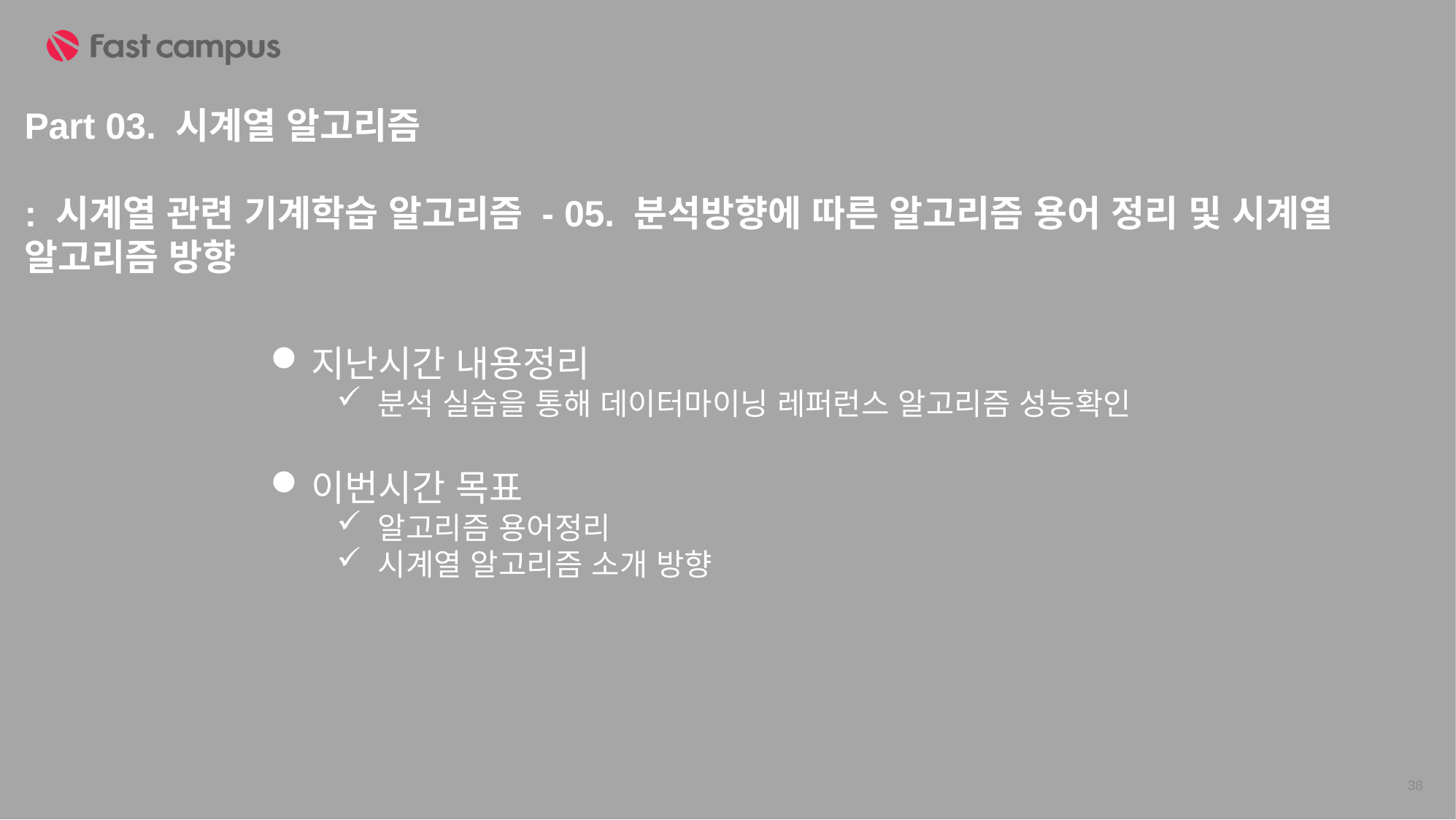

Part 03. 시계열 알고리즘

: 시계열 관련 기계학습 알고리즘 - 05. 분석방향에 따른 알고리즘 용어 정리 및 시계열 알고리즘 방향
지난시간 내용정리
분석 실습을 통해 데이터마이닝 레퍼런스 알고리즘 성능확인

이번시간 목표
알고리즘 용어정리
시계열 알고리즘 소개 방향
38